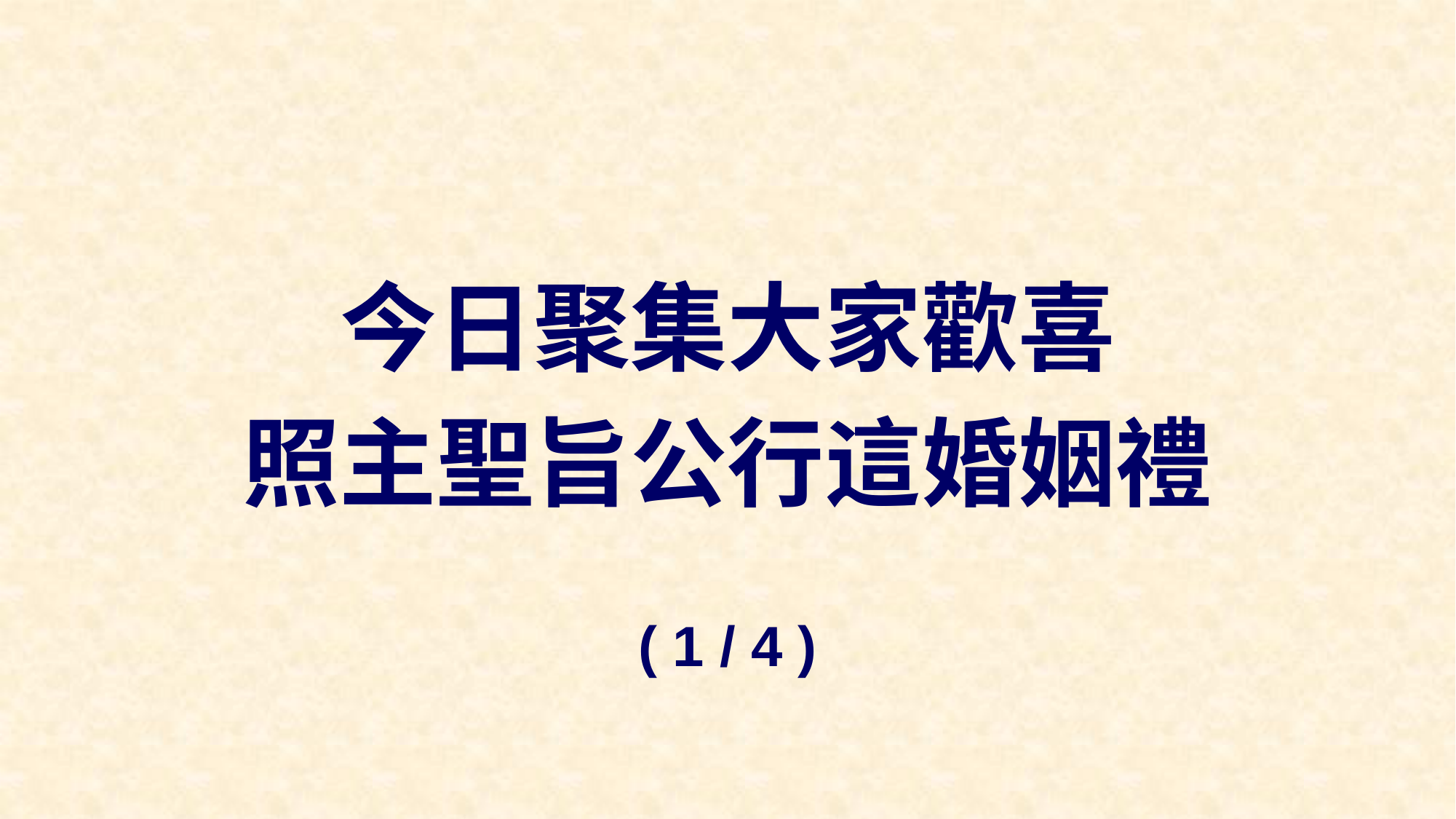

今日聚集大家歡喜
照主聖旨公行這婚姻禮
( 1 / 4 )